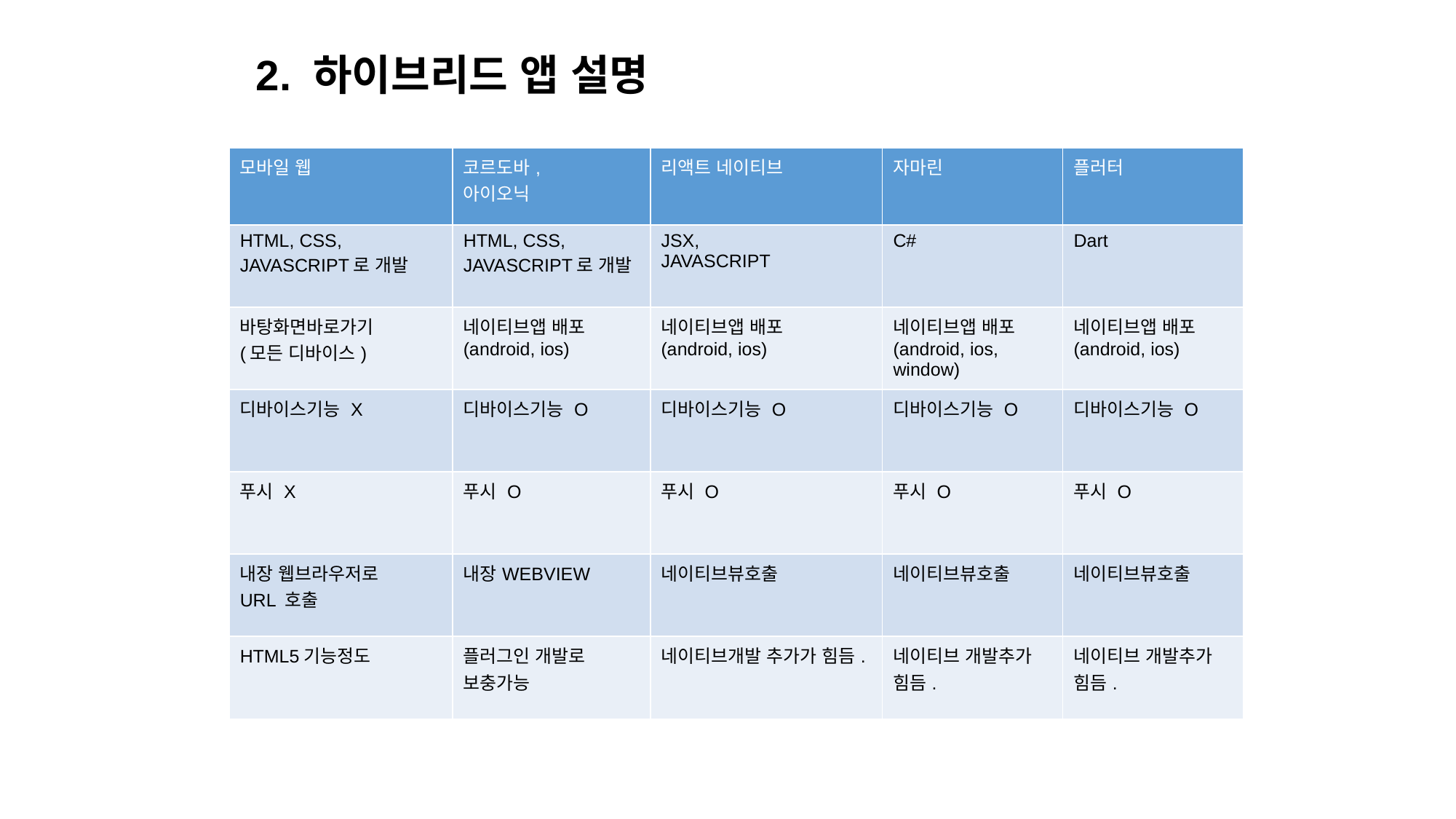

2. 하이브리드 앱 설명
| 모바일 웹 | 코르도바, 아이오닉 | 리액트 네이티브 | 자마린 | 플러터 |
| --- | --- | --- | --- | --- |
| HTML, CSS, JAVASCRIPT로 개발 | HTML, CSS, JAVASCRIPT로 개발 | JSX, JAVASCRIPT | C# | Dart |
| 바탕화면바로가기 (모든 디바이스) | 네이티브앱 배포 (android, ios) | 네이티브앱 배포 (android, ios) | 네이티브앱 배포 (android, ios, window) | 네이티브앱 배포 (android, ios) |
| 디바이스기능 X | 디바이스기능 O | 디바이스기능 O | 디바이스기능 O | 디바이스기능 O |
| 푸시 X | 푸시 O | 푸시 O | 푸시 O | 푸시 O |
| 내장 웹브라우저로 URL 호출 | 내장WEBVIEW | 네이티브뷰호출 | 네이티브뷰호출 | 네이티브뷰호출 |
| HTML5기능정도 | 플러그인 개발로 보충가능 | 네이티브개발 추가가 힘듬. | 네이티브 개발추가 힘듬. | 네이티브 개발추가 힘듬. |